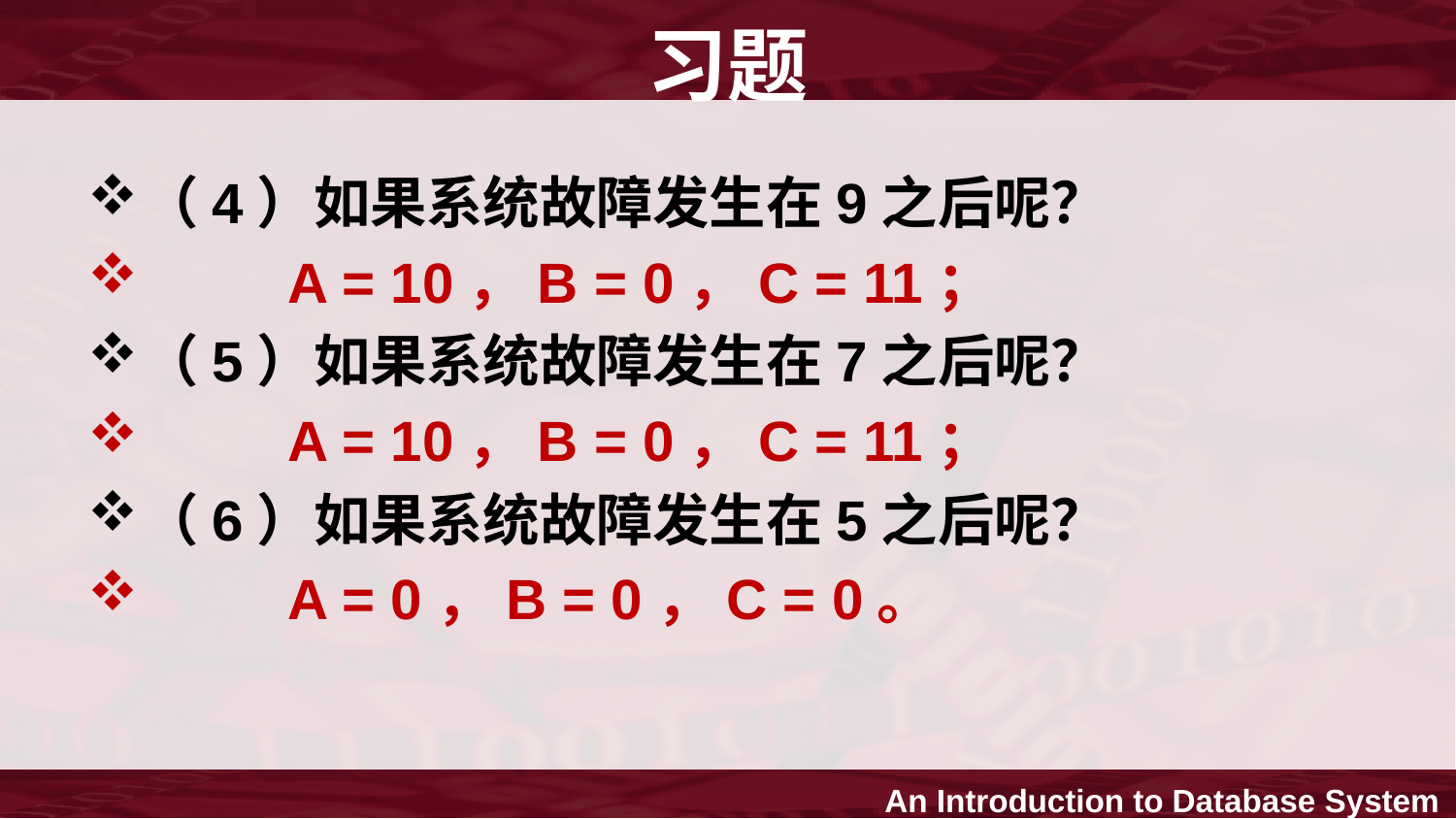

# 习题
（4）如果系统故障发生在9之后呢？
	A = 10，B = 0，C = 11；
（5）如果系统故障发生在7之后呢？
	A = 10，B = 0，C = 11；
（6）如果系统故障发生在5之后呢？
	A = 0，B = 0，C = 0。